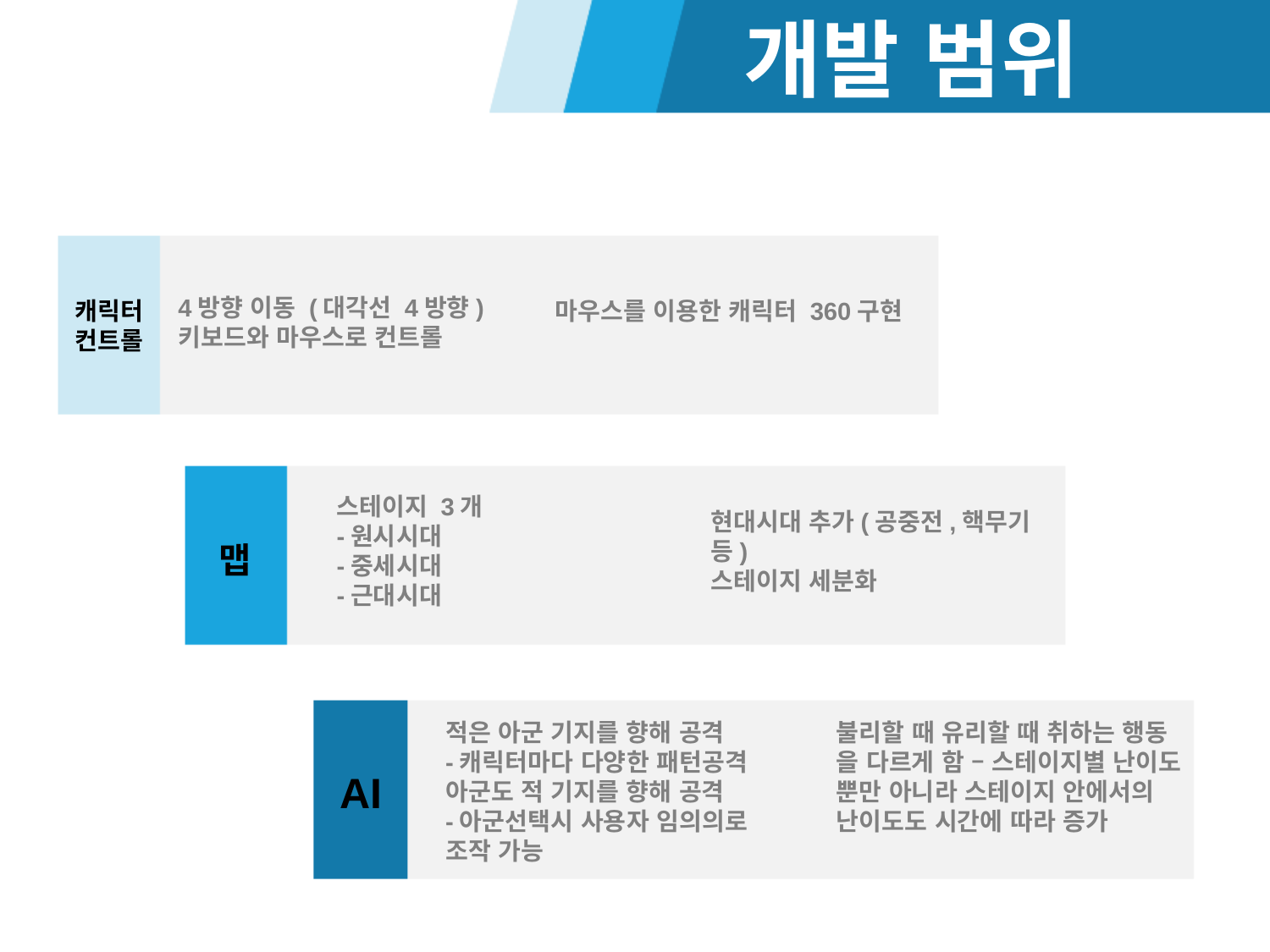

개발 범위
4방향 이동 (대각선 4방향)
키보드와 마우스로 컨트롤
캐릭터
컨트롤
마우스를 이용한 캐릭터 360구현
스테이지 3개
-원시시대
-중세시대
-근대시대
현대시대 추가(공중전,핵무기 등)
스테이지 세분화
맵
불리할 때 유리할 때 취하는 행동
을 다르게 함 – 스테이지별 난이도
뿐만 아니라 스테이지 안에서의
난이도도 시간에 따라 증가

적은 아군 기지를 향해 공격
-캐릭터마다 다양한 패턴공격
아군도 적 기지를 향해 공격
-아군선택시 사용자 임의의로
조작 가능
AI